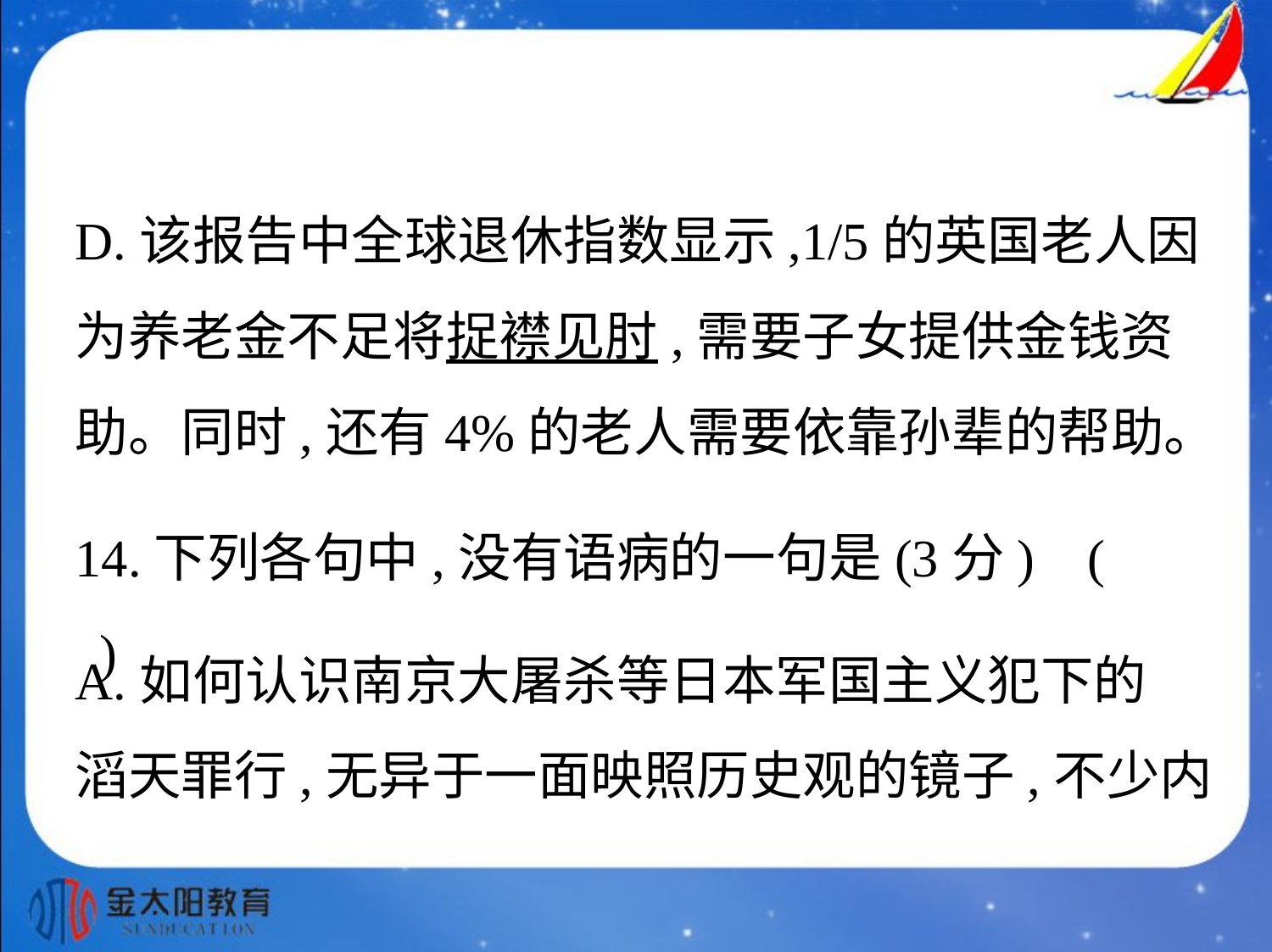

D.该报告中全球退休指数显示,1/5的英国老人因
为养老金不足将捉襟见肘,需要子女提供金钱资
助。同时,还有4%的老人需要依靠孙辈的帮助。
14.下列各句中,没有语病的一句是(3分) (　    )
A.如何认识南京大屠杀等日本军国主义犯下的
滔天罪行,无异于一面映照历史观的镜子,不少内